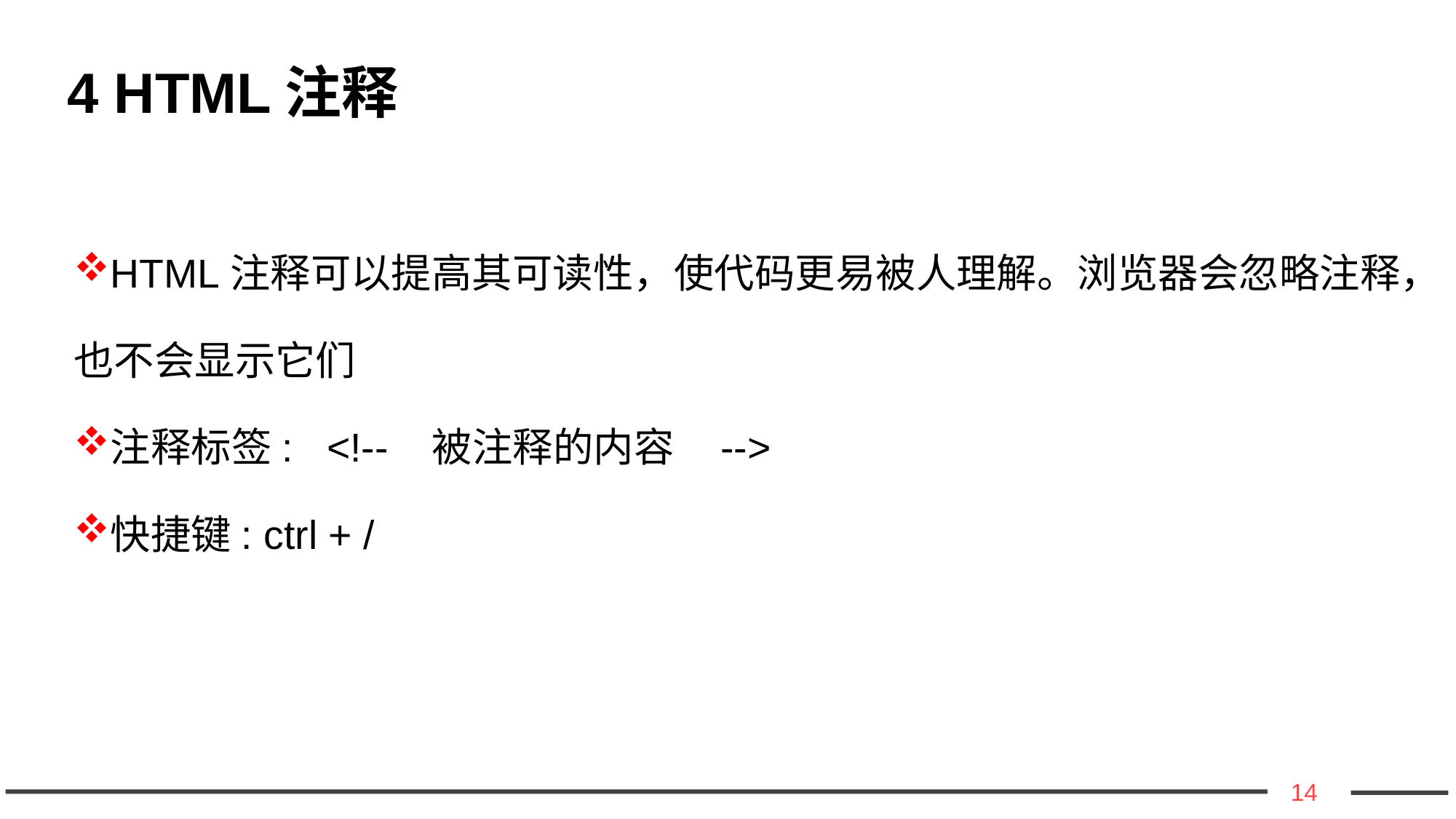

4 HTML注释
HTML注释可以提高其可读性，使代码更易被人理解。浏览器会忽略注释，也不会显示它们
注释标签:   <!--   被注释的内容    -->
快捷键: ctrl + /

14